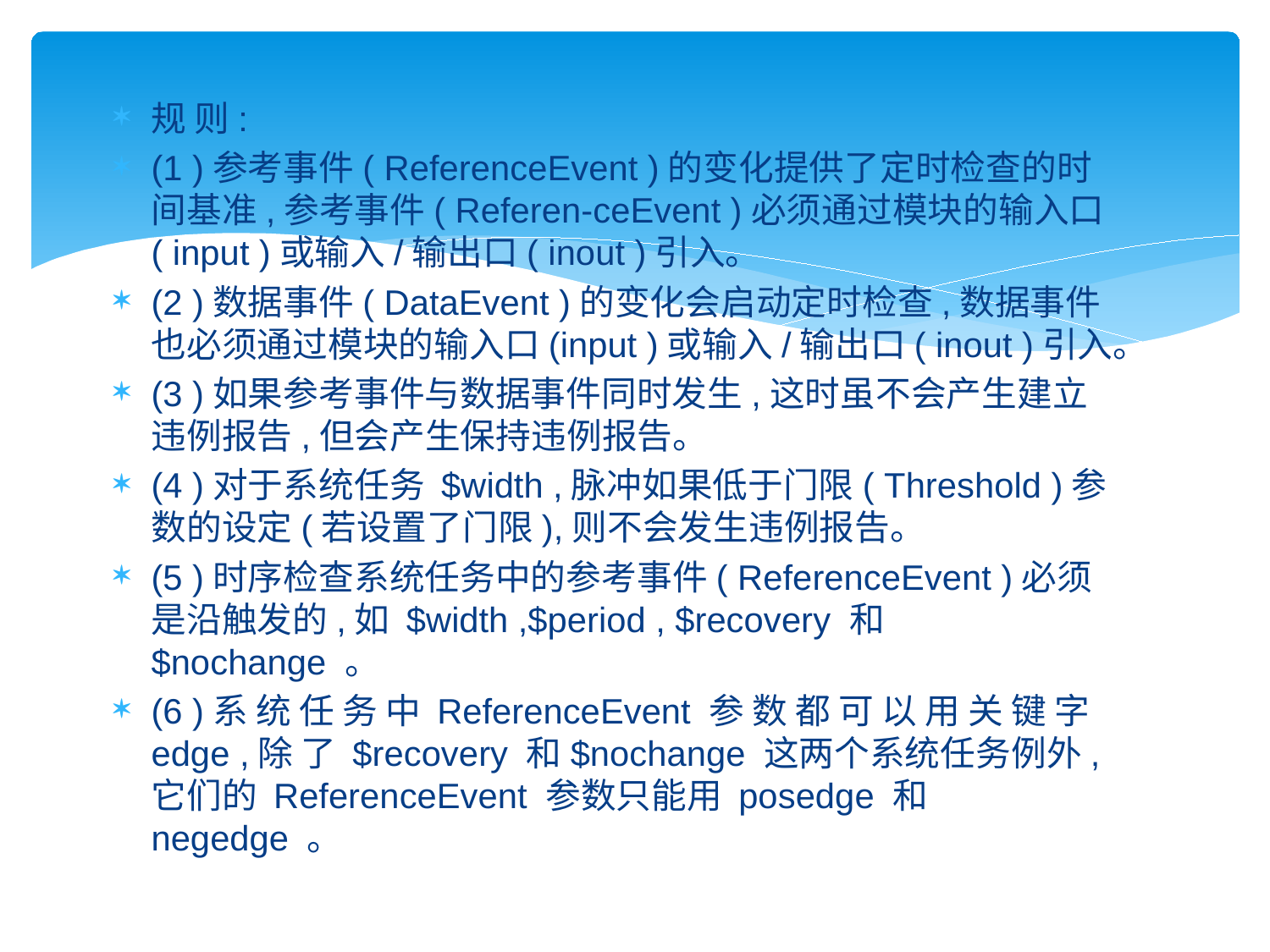

#
规 则:
(1 )参考事件( ReferenceEvent )的变化提供了定时检查的时间基准,参考事件( Referen-ceEvent )必须通过模块的输入口( input )或输入/输出口( inout )引入。
(2 )数据事件( DataEvent )的变化会启动定时检查,数据事件也必须通过模块的输入口(input )或输入/输出口( inout )引入。
(3 )如果参考事件与数据事件同时发生,这时虽不会产生建立违例报告,但会产生保持违例报告。
(4 )对于系统任务 $width ,脉冲如果低于门限( Threshold )参数的设定(若设置了门限),则不会发生违例报告。
(5 )时序检查系统任务中的参考事件( ReferenceEvent )必须是沿触发的,如 $width ,$period , $recovery 和 $nochange 。
(6 )系 统 任 务 中 ReferenceEvent 参 数 都 可 以 用 关 键 字 edge ,除 了 $recovery 和$nochange 这两个系统任务例外,它们的 ReferenceEvent 参数只能用 posedge 和 negedge 。